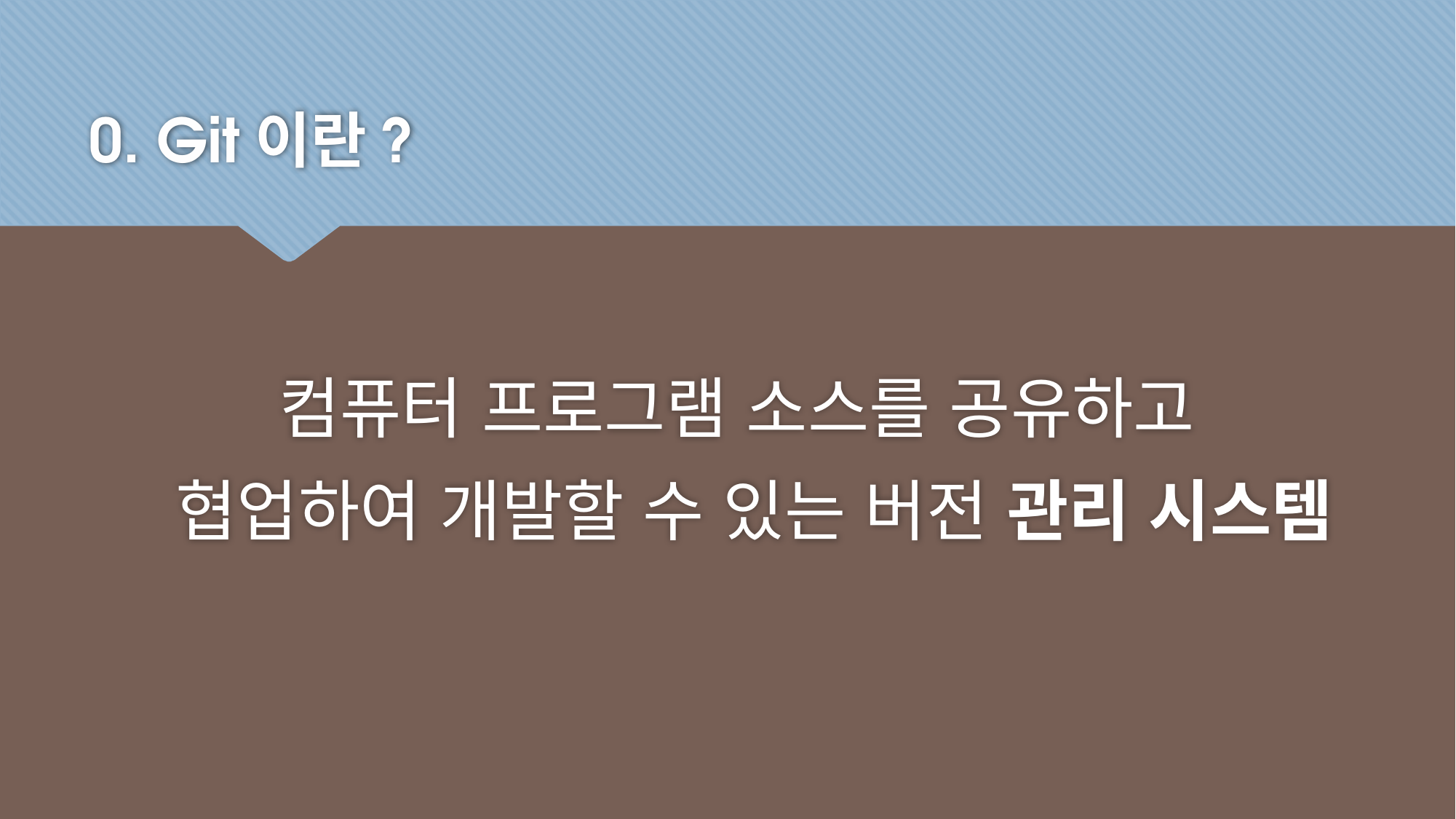

# 0. Git이란?
컴퓨터 프로그램 소스를 공유하고
 협업하여 개발할 수 있는 버전 관리 시스템